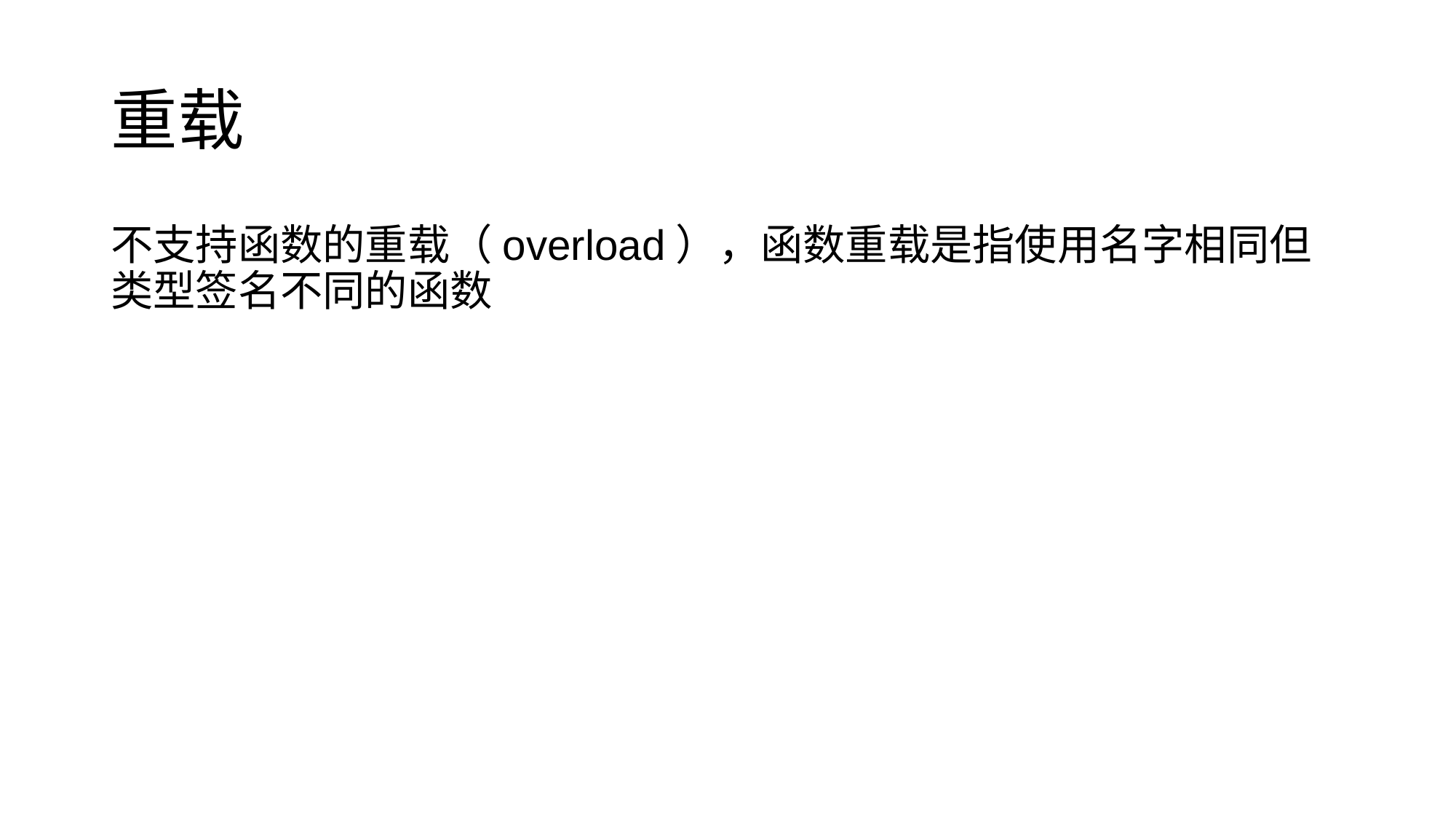

# 重载
不支持函数的重载（overload），函数重载是指使用名字相同但类型签名不同的函数